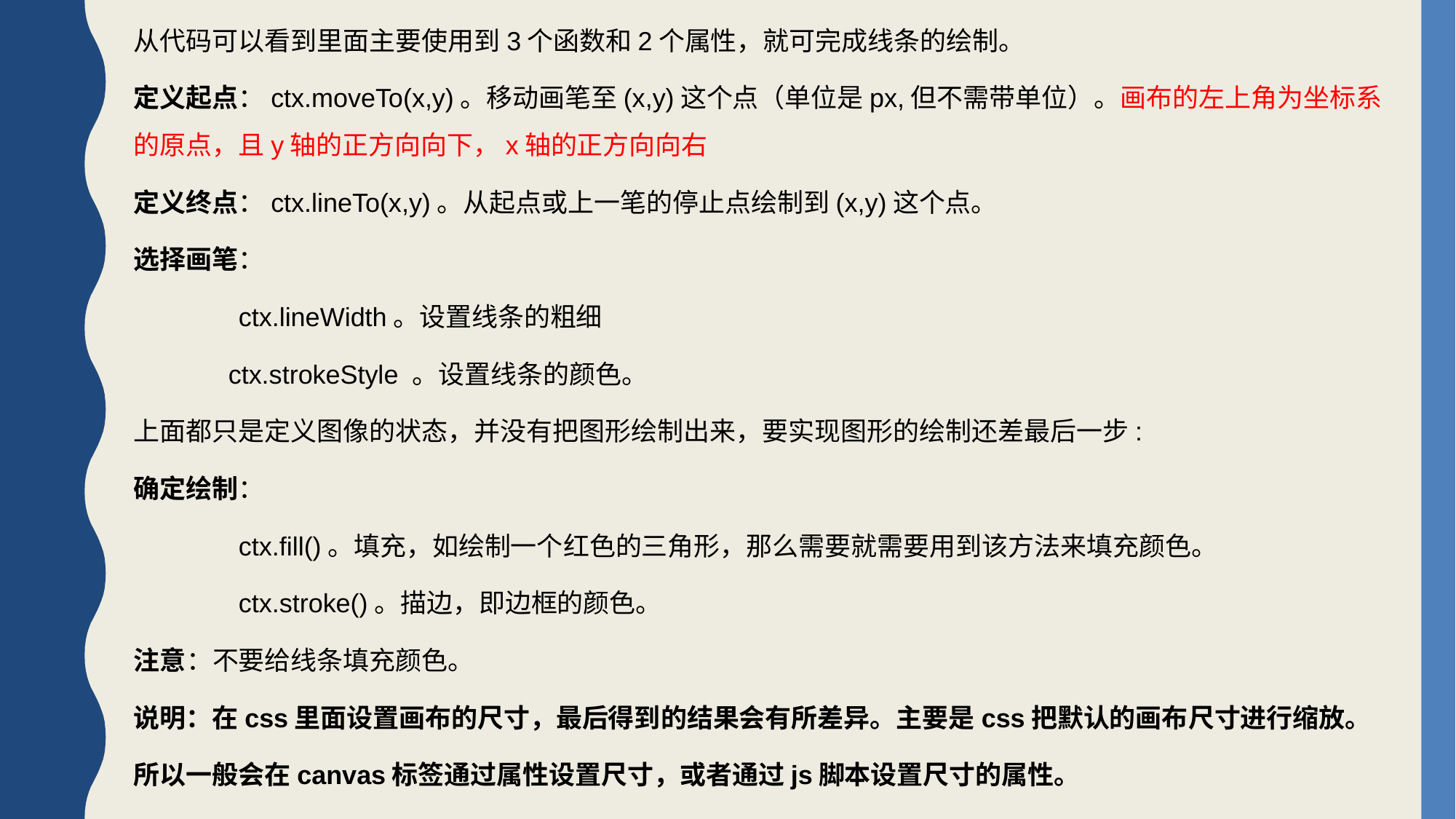

从代码可以看到里面主要使用到3个函数和2个属性，就可完成线条的绘制。
定义起点：ctx.moveTo(x,y)。移动画笔至(x,y)这个点（单位是px,但不需带单位）。画布的左上角为坐标系的原点，且y轴的正方向向下，x轴的正方向向右
定义终点：ctx.lineTo(x,y)。从起点或上一笔的停止点绘制到(x,y)这个点。
选择画笔：
	ctx.lineWidth。设置线条的粗细
             ctx.strokeStyle 。设置线条的颜色。
上面都只是定义图像的状态，并没有把图形绘制出来，要实现图形的绘制还差最后一步:
确定绘制：
	ctx.fill()。填充，如绘制一个红色的三角形，那么需要就需要用到该方法来填充颜色。
	ctx.stroke()。描边，即边框的颜色。
注意：不要给线条填充颜色。
说明：在css里面设置画布的尺寸，最后得到的结果会有所差异。主要是css把默认的画布尺寸进行缩放。
所以一般会在canvas标签通过属性设置尺寸，或者通过js脚本设置尺寸的属性。